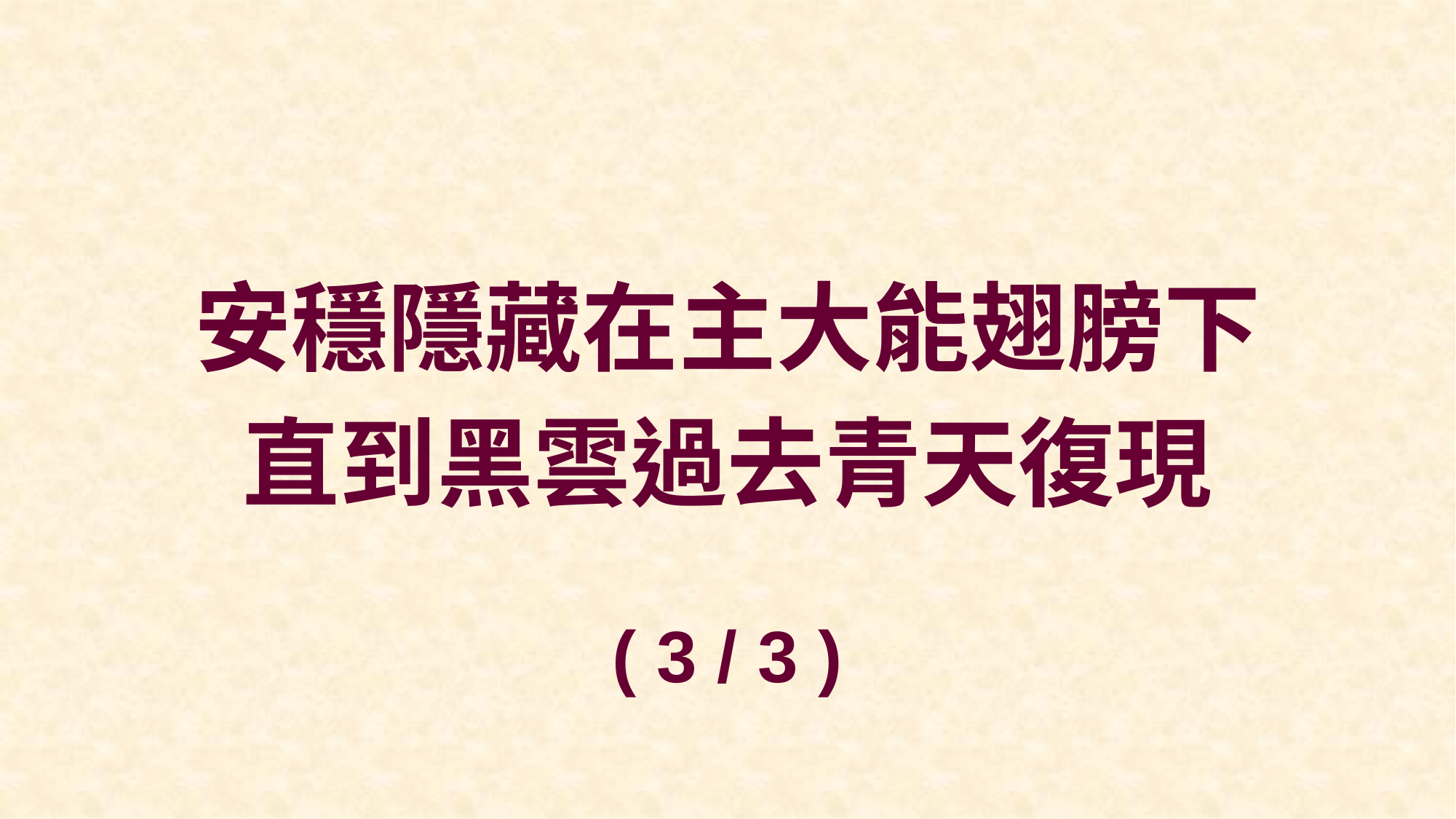

安穩隱藏在主大能翅膀下
直到黑雲過去青天復現
( 3 / 3 )